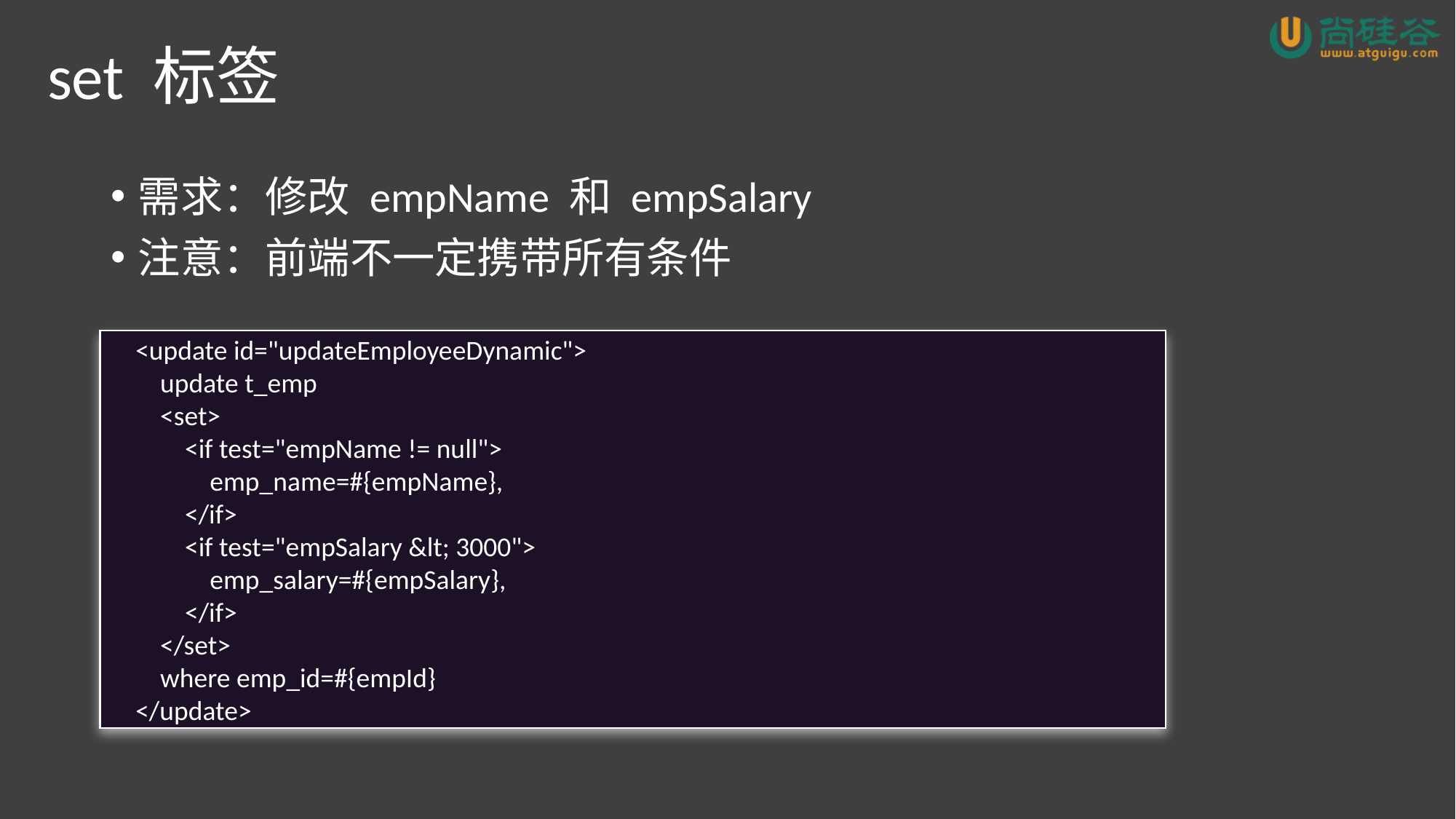

# set 标签
需求：修改 empName 和 empSalary
注意：前端不一定携带所有条件

    <update id="updateEmployeeDynamic">
        update t_emp
        <set>
            <if test="empName != null">
                emp_name=#{empName},
            </if>
            <if test="empSalary &lt; 3000">
                emp_salary=#{empSalary},
            </if>
        </set>
        where emp_id=#{empId}
    </update>